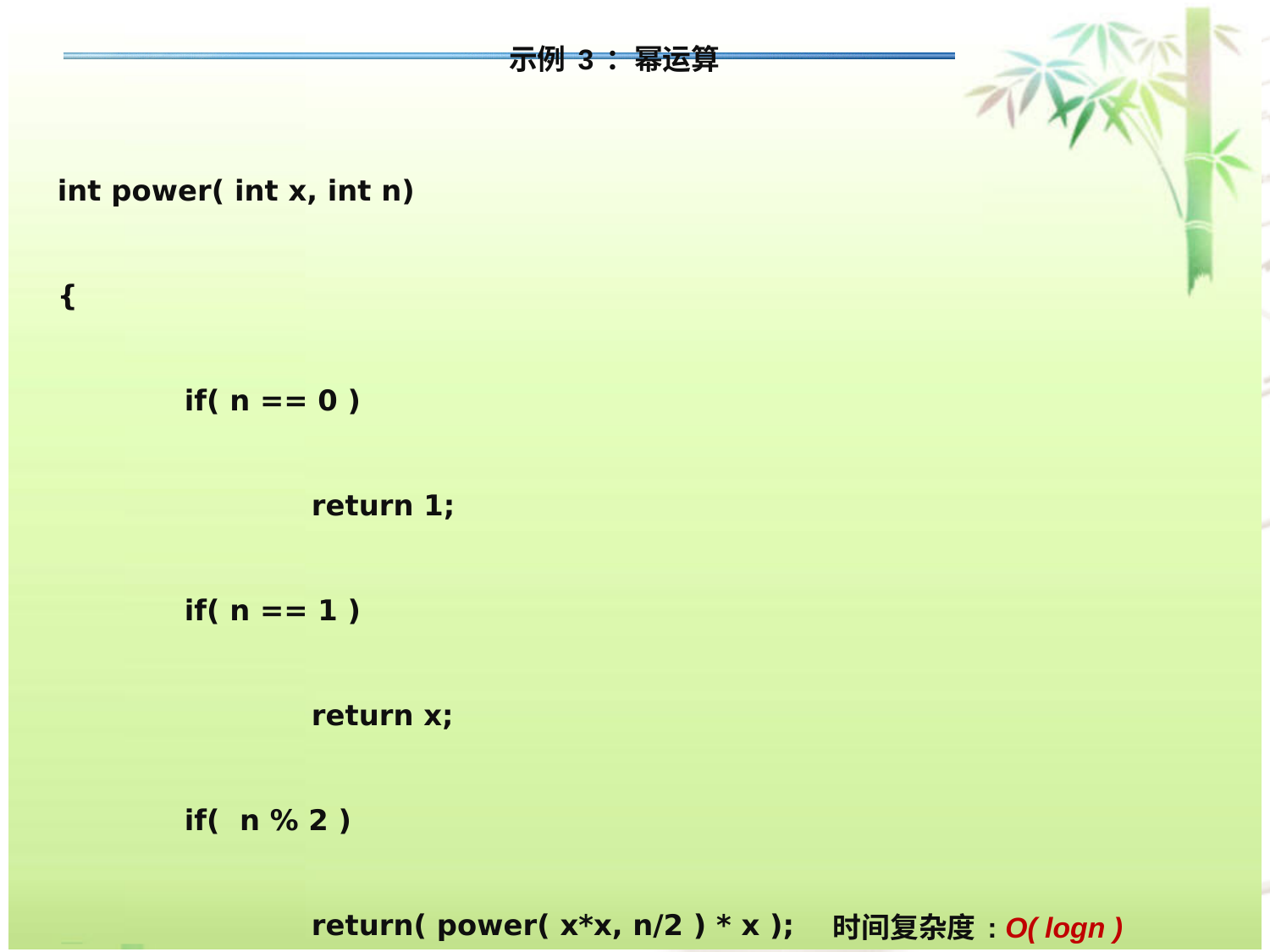

示例3：幂运算
int power( int x, int n)
{
	if( n == 0 )
		return 1;
	if( n == 1 )
		return x;
	if(  n % 2 )
		return( power( x*x, n/2 ) * x );
	else
		return( power( x*x, n/2 ) );
}
时间复杂度: O( logn )